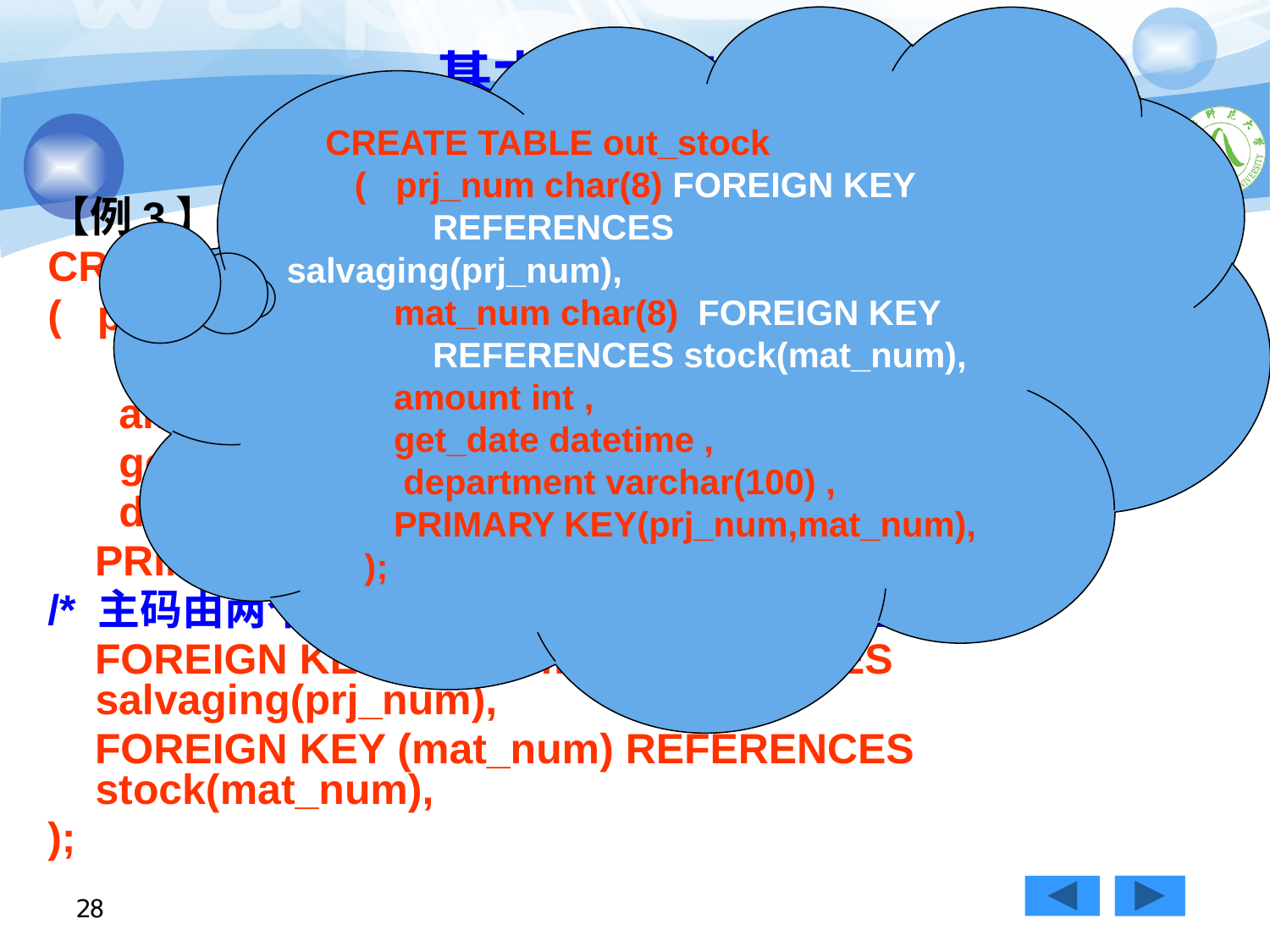

CREATE TABLE out_stock
       (   prj_num char(8) FOREIGN KEY
               REFERENCES salvaging(prj_num),
           mat_num char(8)  FOREIGN KEY
               REFERENCES stock(mat_num),
           amount int ,
           get_date datetime ,
            department varchar(100) ,
           PRIMARY KEY(prj_num,mat_num),
        );
基本表的定义
【例3】建立一个“配电物资领料出库表”表out_stock。
CREATE TABLE out_stock
(   prj_num char(8) ,
	  mat_num char(8) ,
	  amount int ,
	  get_date datetime ,
	  department varchar(100) ,
    PRIMARY KEY(prj_num,mat_num),
/* 主码由两个属性构成，必须作为表级完整性约束 */
    FOREIGN KEY (prj_num) REFERENCES salvaging(prj_num),
    FOREIGN KEY (mat_num) REFERENCES stock(mat_num),
);
28